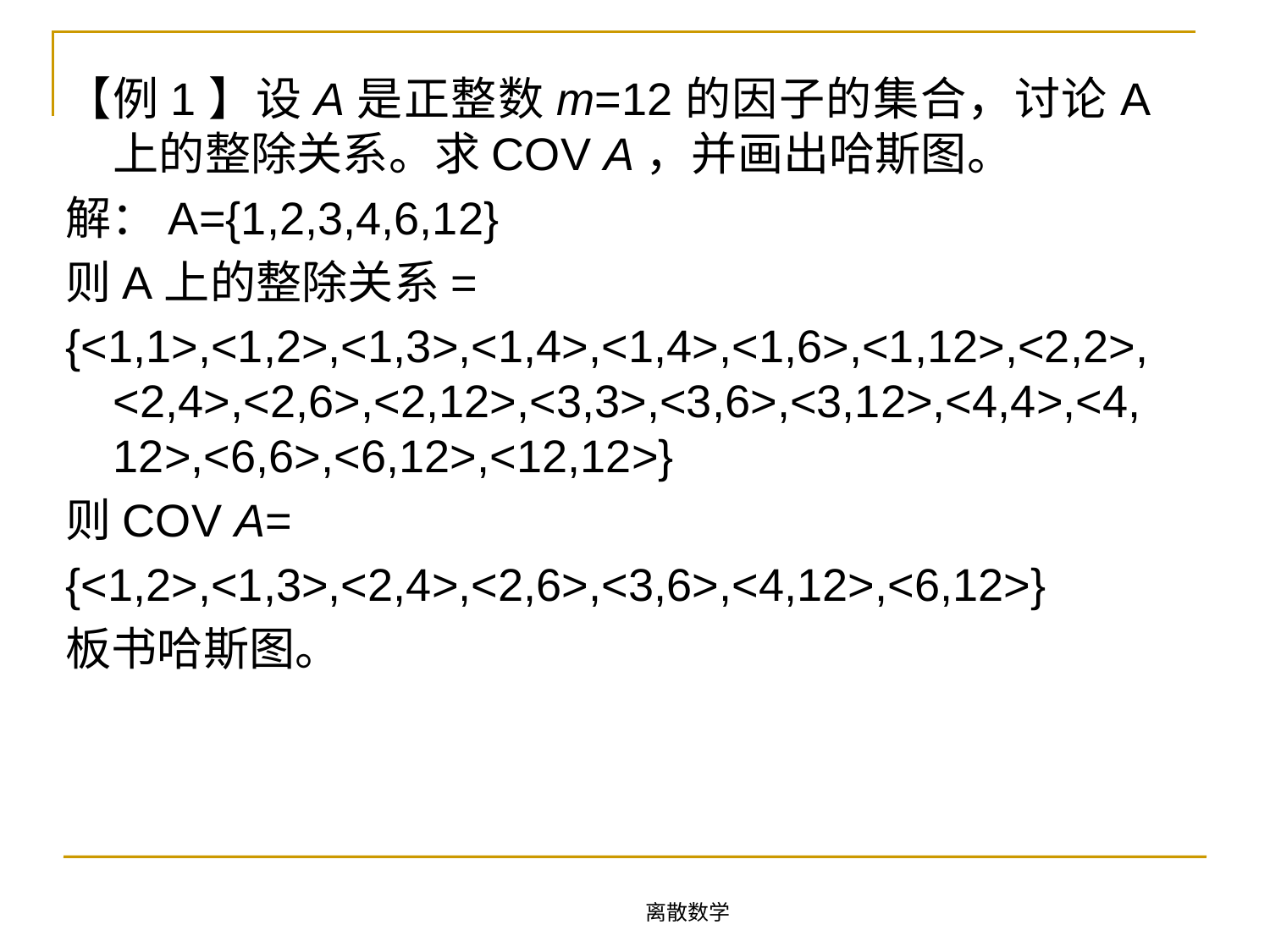

【例1】设A是正整数m=12的因子的集合，讨论A上的整除关系。求COV A，并画出哈斯图。
解：A={1,2,3,4,6,12}
则A上的整除关系=
{<1,1>,<1,2>,<1,3>,<1,4>,<1,4>,<1,6>,<1,12>,<2,2>,<2,4>,<2,6>,<2,12>,<3,3>,<3,6>,<3,12>,<4,4>,<4,12>,<6,6>,<6,12>,<12,12>}
则COV A=
{<1,2>,<1,3>,<2,4>,<2,6>,<3,6>,<4,12>,<6,12>}
板书哈斯图。

离散数学
8